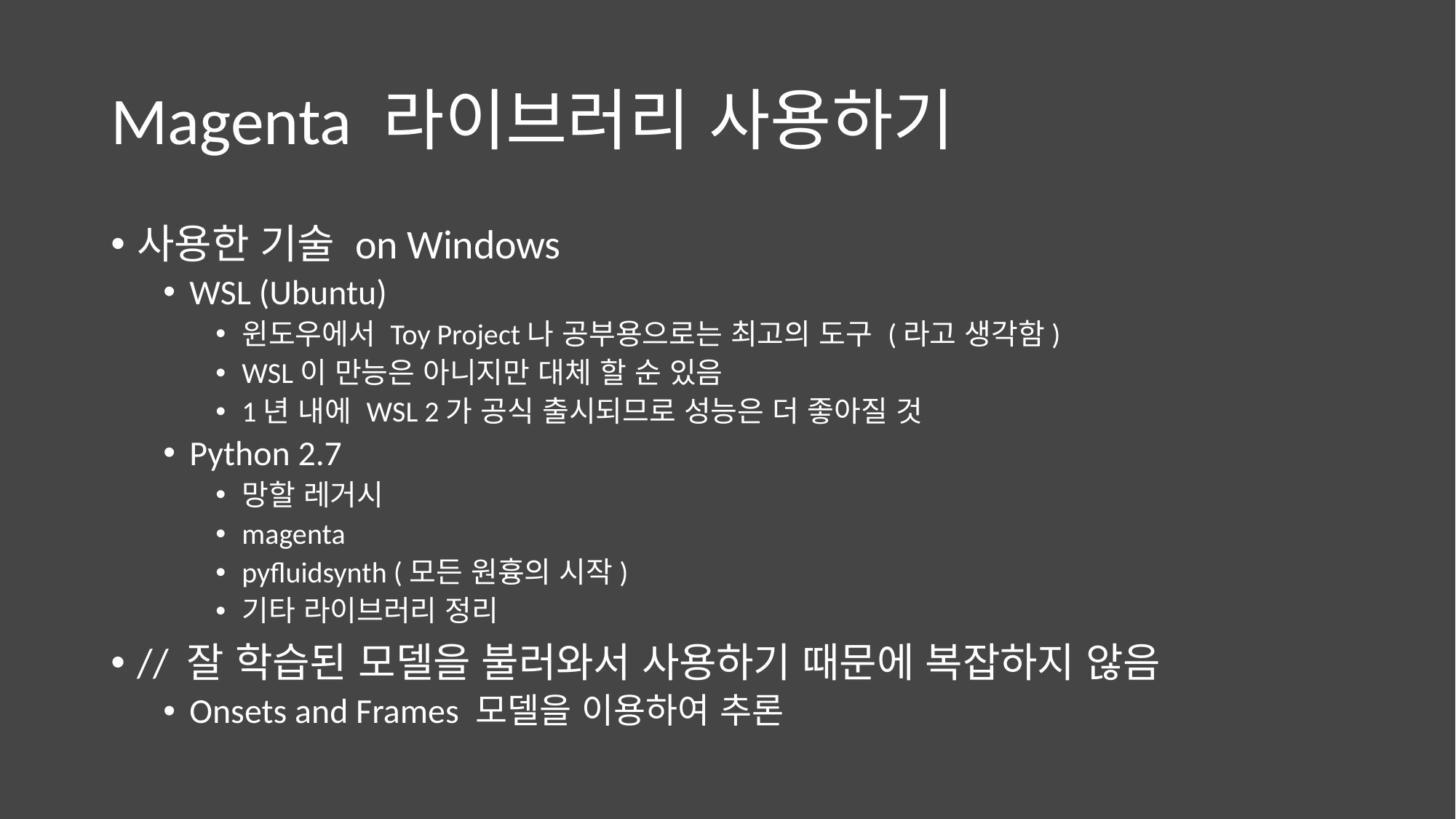

# Magenta 라이브러리 사용하기
사용한 기술 on Windows
WSL (Ubuntu)
윈도우에서 Toy Project나 공부용으로는 최고의 도구 (라고 생각함)
WSL이 만능은 아니지만 대체 할 순 있음
1년 내에 WSL 2가 공식 출시되므로 성능은 더 좋아질 것
Python 2.7
망할 레거시
magenta
pyfluidsynth (모든 원흉의 시작)
기타 라이브러리 정리
// 잘 학습된 모델을 불러와서 사용하기 때문에 복잡하지 않음
Onsets and Frames 모델을 이용하여 추론